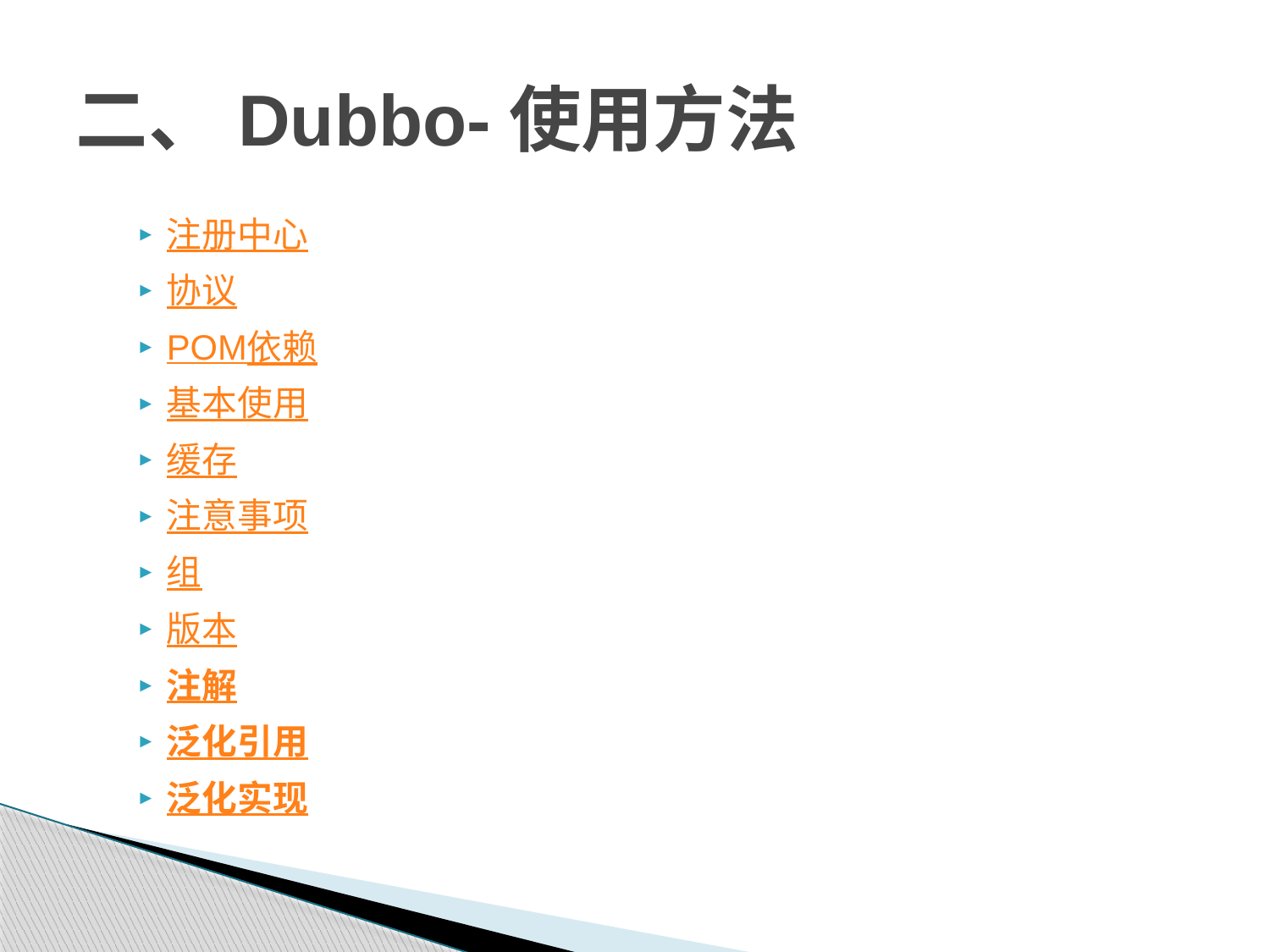

# 二、Dubbo-使用方法
注册中心
协议
POM依赖
基本使用
缓存
注意事项
组
版本
注解
泛化引用
泛化实现